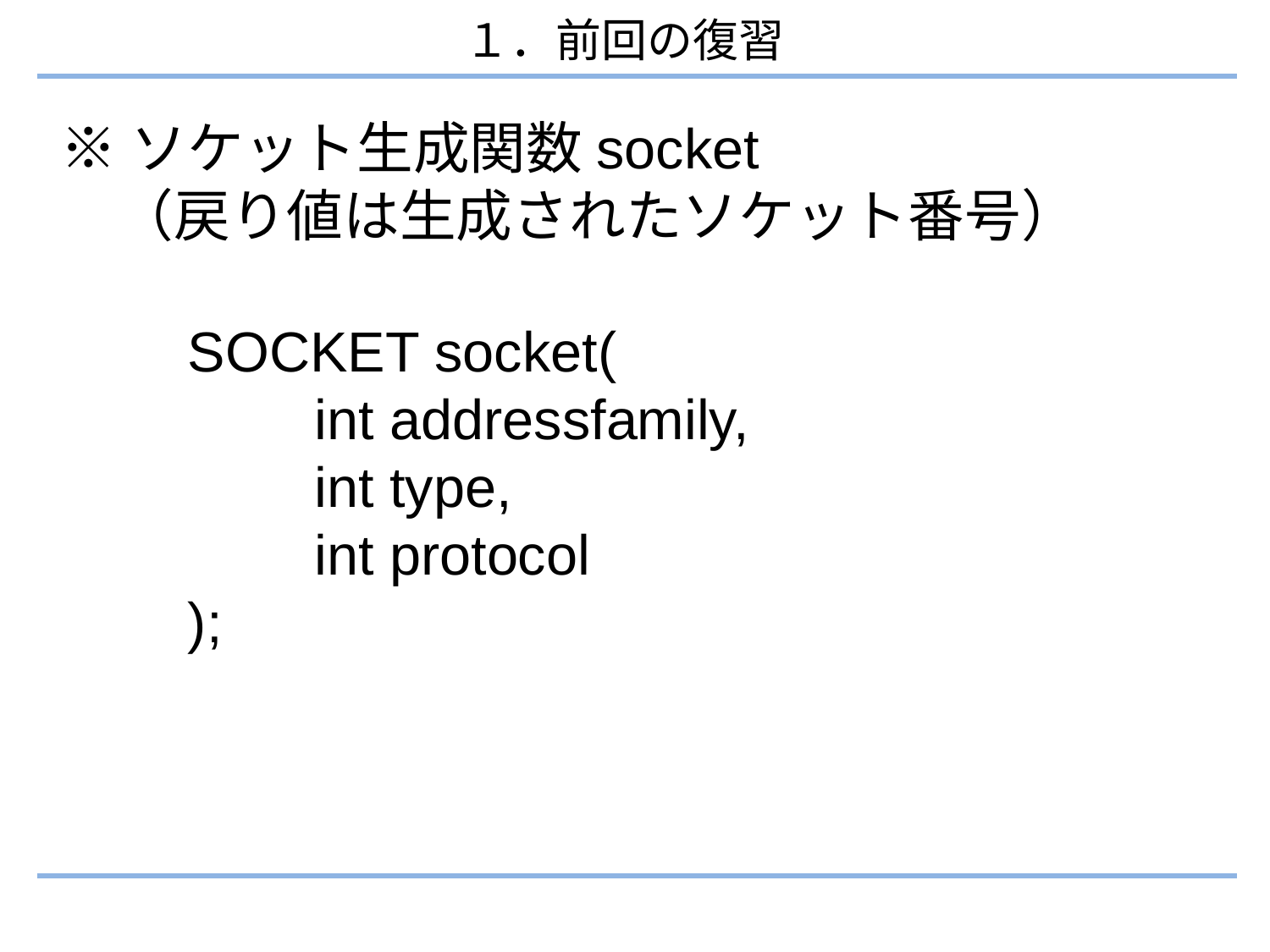

１．前回の復習
※ソケット生成関数socket
　（戻り値は生成されたソケット番号）

	SOCKET socket(
		int addressfamily,
		int type,
		int protocol
	);